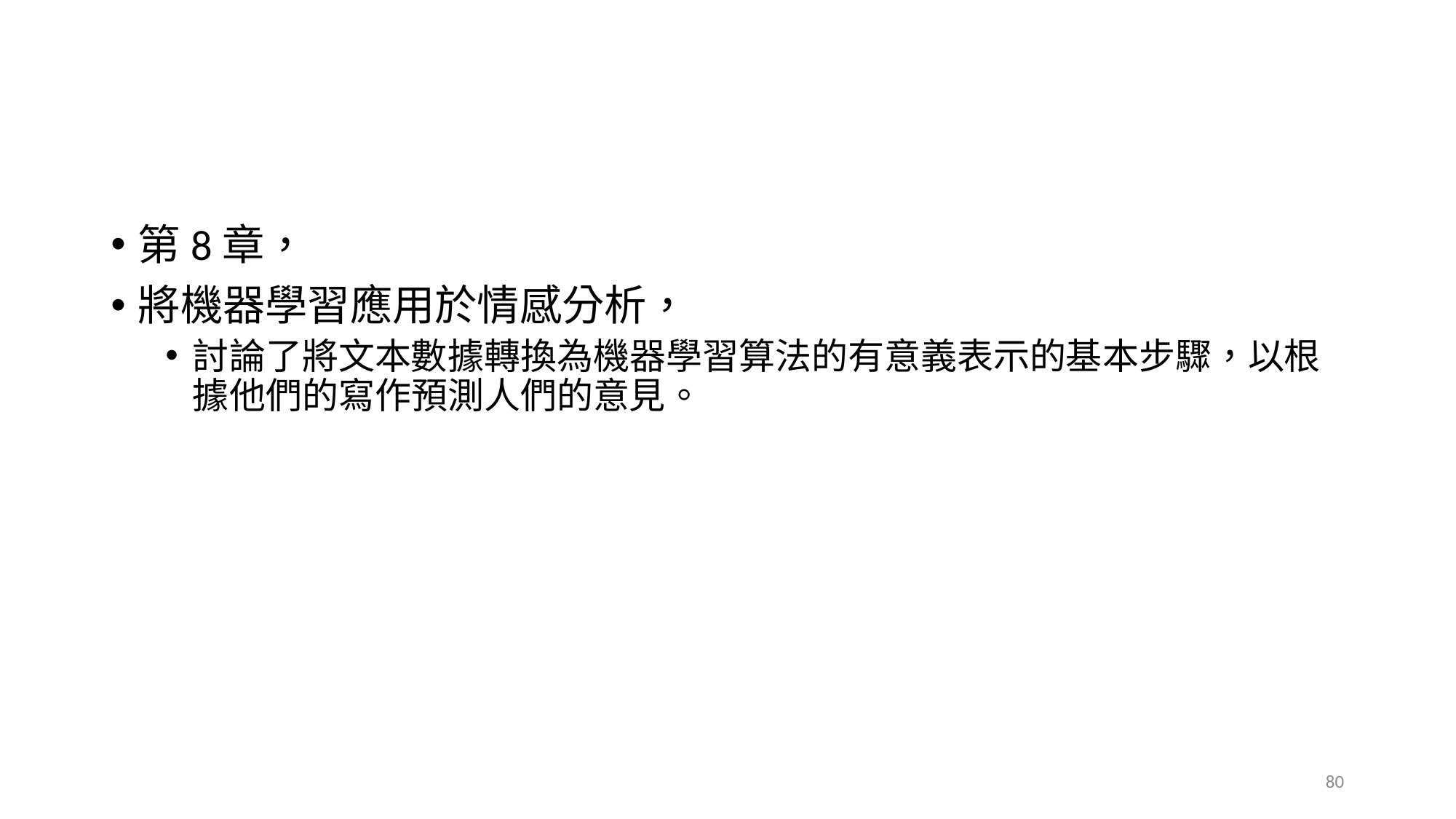

#
第8章，
將機器學習應用於情感分析，
討論了將文本數據轉換為機器學習算法的有意義表示的基本步驟，以根據他們的寫作預測人們的意見。
80